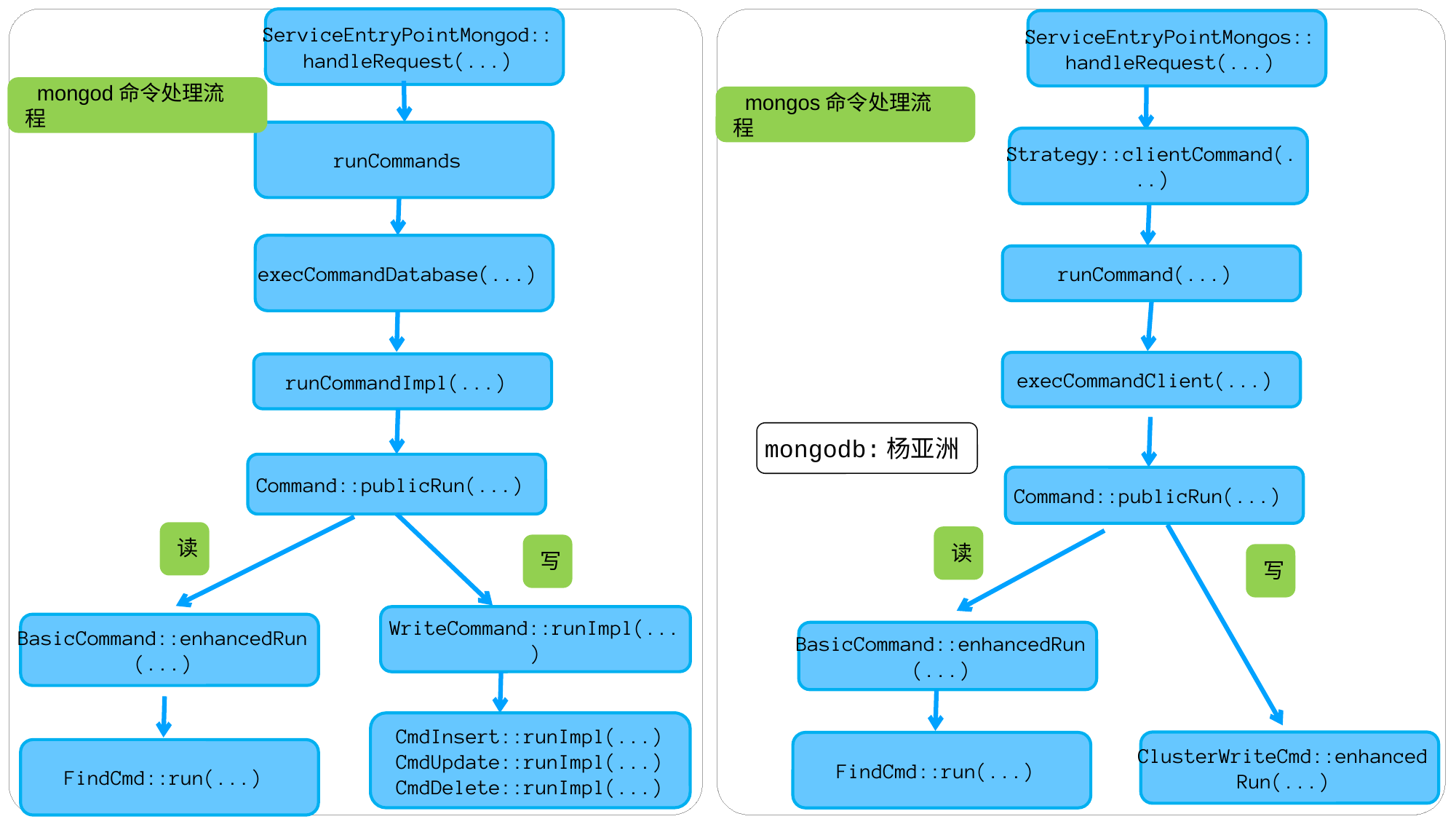

ServiceEntryPointMongod::handleRequest(...)

ServiceEntryPointMongos::handleRequest(...)

  mongod命令处理流程

  mongos命令处理流程

runCommands

Strategy::clientCommand(...)

execCommandDatabase(...)

runCommand(...)

execCommandClient(...)

runCommandImpl(...)

mongodb:杨亚洲

Command::publicRun(...)

Command::publicRun(...)

 读

 读

 写

 写

WriteCommand::runImpl(...)

BasicCommand::enhancedRun(...)

BasicCommand::enhancedRun(...)

CmdInsert::runImpl(...)
CmdUpdate::runImpl(...)
CmdDelete::runImpl(...)

ClusterWriteCmd::enhancedRun(...)

FindCmd::run(...)

FindCmd::run(...)